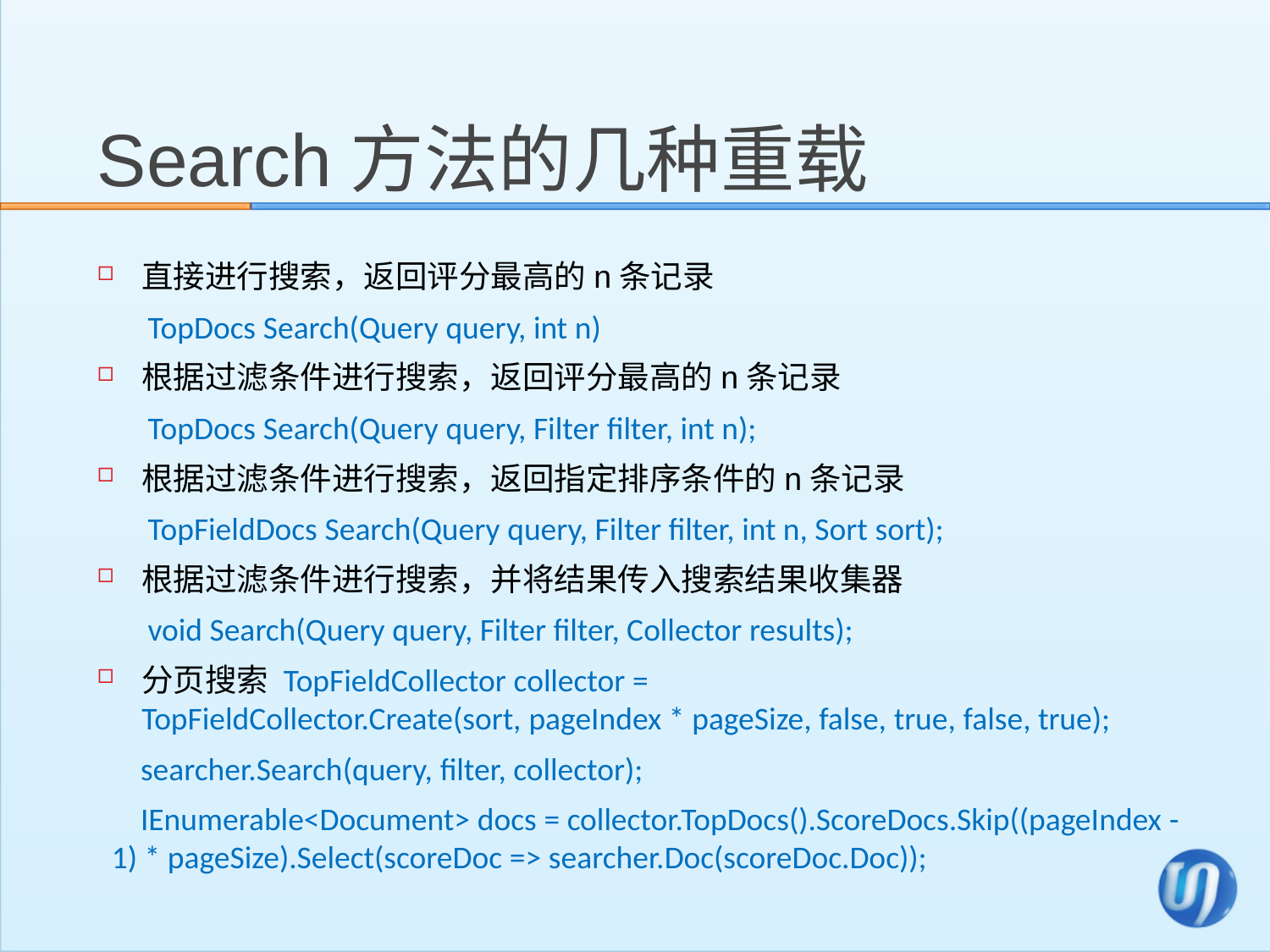

# Search方法的几种重载
直接进行搜索，返回评分最高的n条记录
       TopDocs Search(Query query, int n)
根据过滤条件进行搜索，返回评分最高的n条记录
       TopDocs Search(Query query, Filter filter, int n);
根据过滤条件进行搜索，返回指定排序条件的n条记录
       TopFieldDocs Search(Query query, Filter filter, int n, Sort sort);
根据过滤条件进行搜索，并将结果传入搜索结果收集器
       void Search(Query query, Filter filter, Collector results);
分页搜索 TopFieldCollector collector =  TopFieldCollector.Create(sort, pageIndex * pageSize, false, true, false, true);
      searcher.Search(query, filter, collector);
      IEnumerable<Document> docs = collector.TopDocs().ScoreDocs.Skip((pageIndex -      1) * pageSize).Select(scoreDoc => searcher.Doc(scoreDoc.Doc));